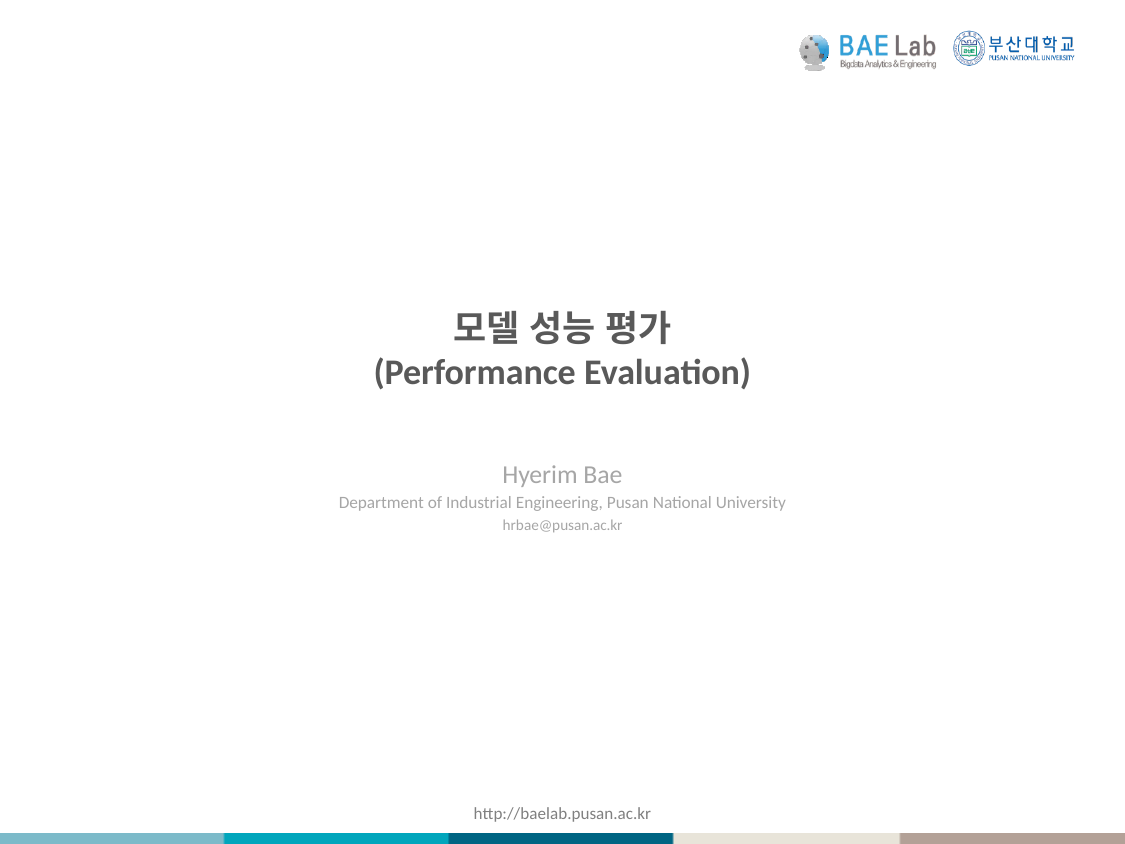

모델 성능 평가
(Performance Evaluation)
Hyerim Bae
Department of Industrial Engineering, Pusan National University
hrbae@pusan.ac.kr